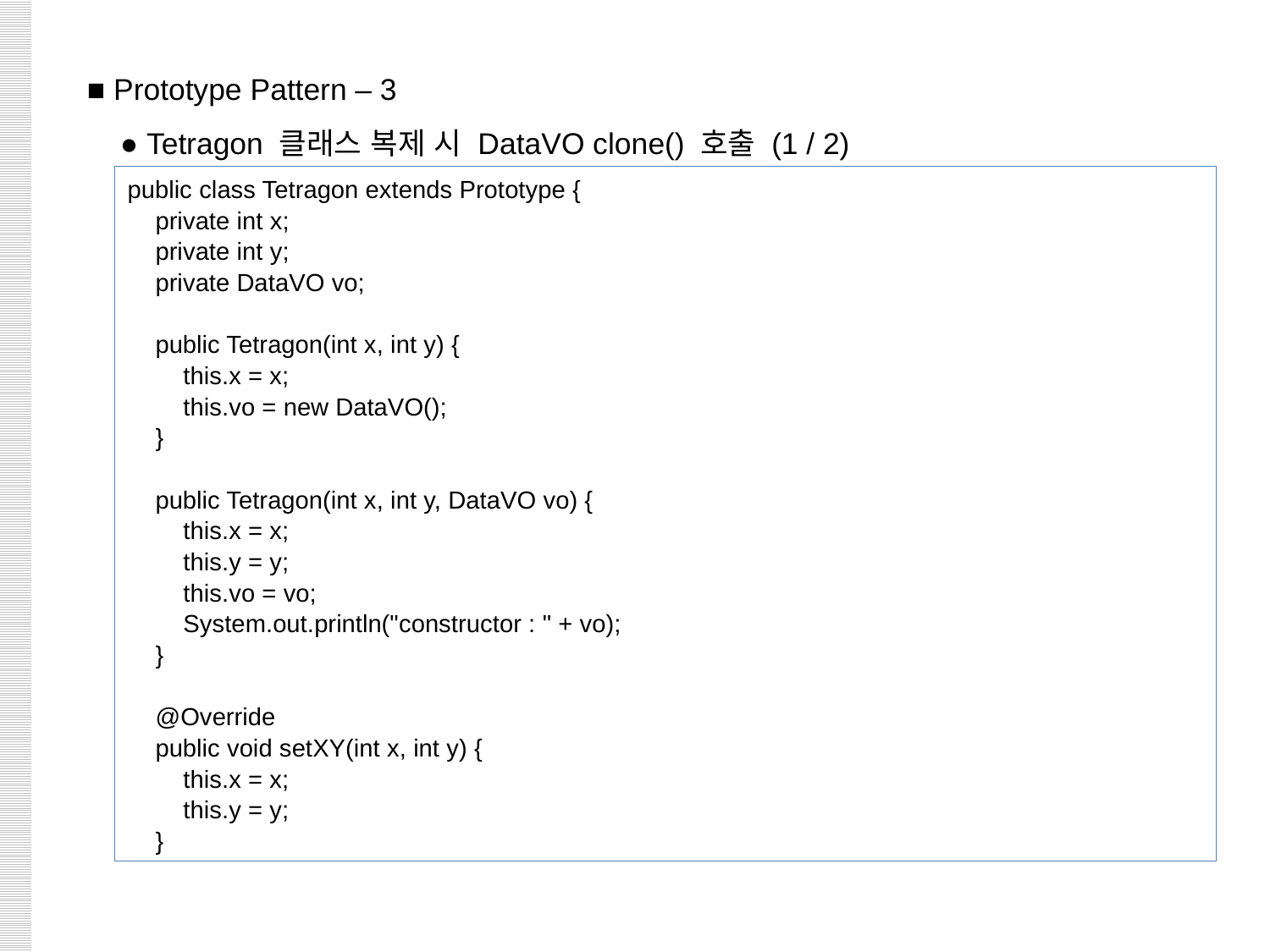

■ Prototype Pattern – 3
    ● Tetragon 클래스 복제 시 DataVO clone() 호출 (1 / 2)
public class Tetragon extends Prototype {
    private int x;
    private int y;
    private DataVO vo;

    public Tetragon(int x, int y) {
        this.x = x;
        this.vo = new DataVO();
    }

    public Tetragon(int x, int y, DataVO vo) {
        this.x = x;
        this.y = y;
        this.vo = vo;
        System.out.println("constructor : " + vo);
    }

    @Override
    public void setXY(int x, int y) {
        this.x = x;
        this.y = y;
    }